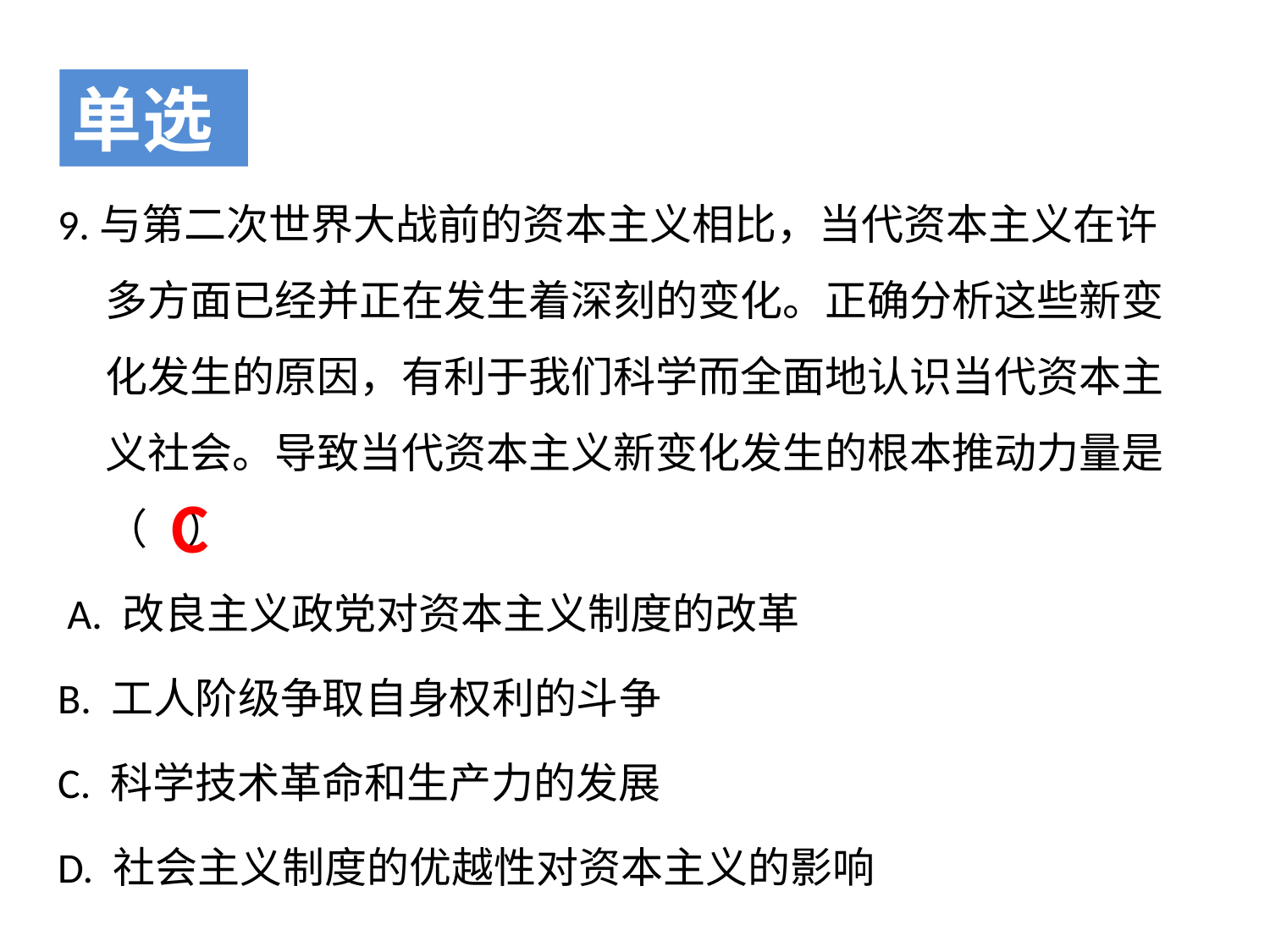

单选
9.与第二次世界大战前的资本主义相比，当代资本主义在许多方面已经并正在发生着深刻的变化。正确分析这些新变化发生的原因，有利于我们科学而全面地认识当代资本主义社会。导致当代资本主义新变化发生的根本推动力量是（    ）
 A. 改良主义政党对资本主义制度的改革
B. 工人阶级争取自身权利的斗争
C. 科学技术革命和生产力的发展
D. 社会主义制度的优越性对资本主义的影响
C